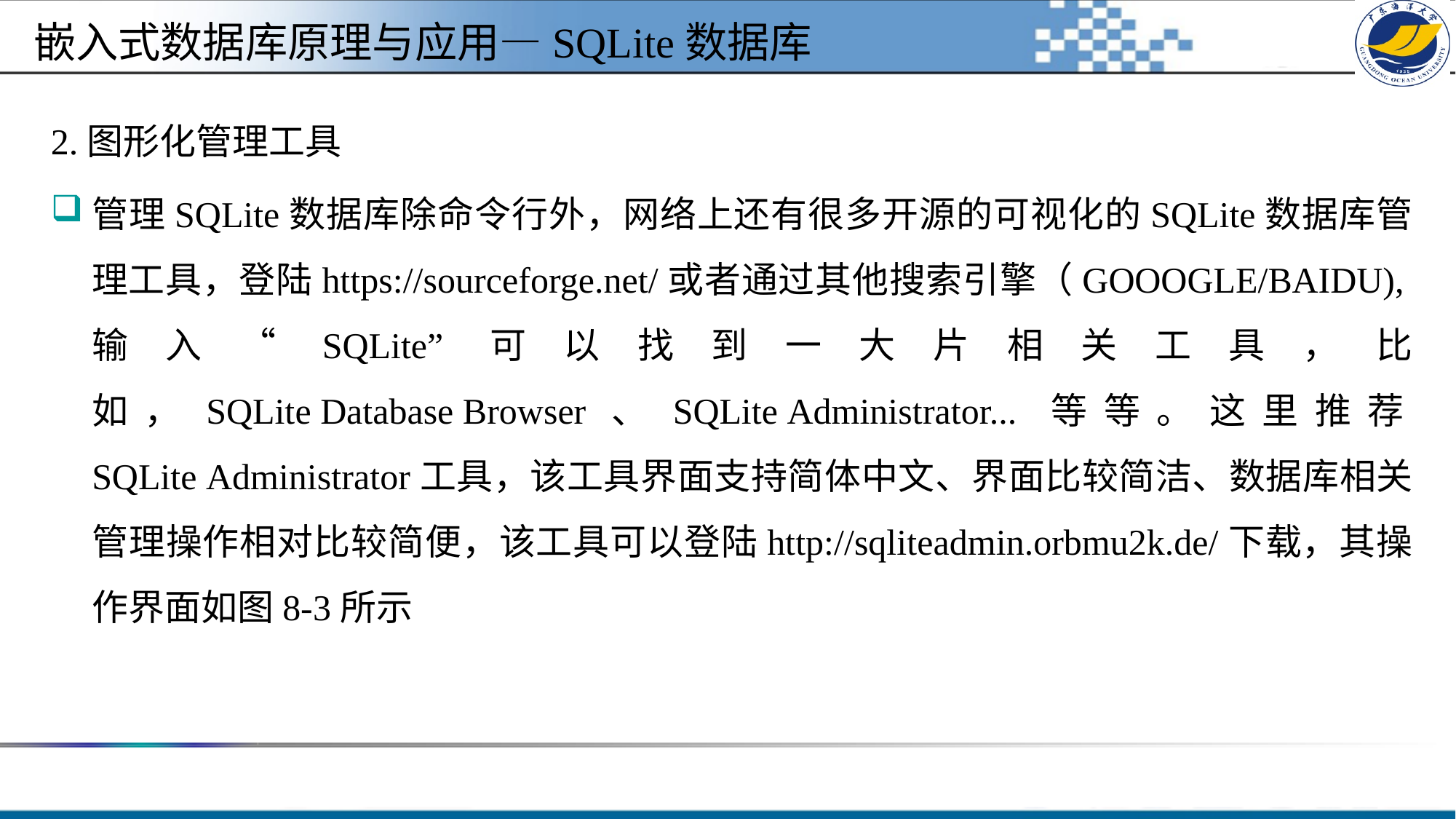

#
嵌入式数据库原理与应用—SQLite数据库
2.图形化管理工具
管理SQLite数据库除命令行外，网络上还有很多开源的可视化的SQLite数据库管理工具，登陆https://sourceforge.net/或者通过其他搜索引擎（GOOOGLE/BAIDU),输入“SQLite”可以找到一大片相关工具，比如，SQLite Database Browser、SQLite Administrator... 等等。这里推荐SQLite Administrator工具，该工具界面支持简体中文、界面比较简洁、数据库相关管理操作相对比较简便，该工具可以登陆http://sqliteadmin.orbmu2k.de/下载，其操作界面如图8-3所示